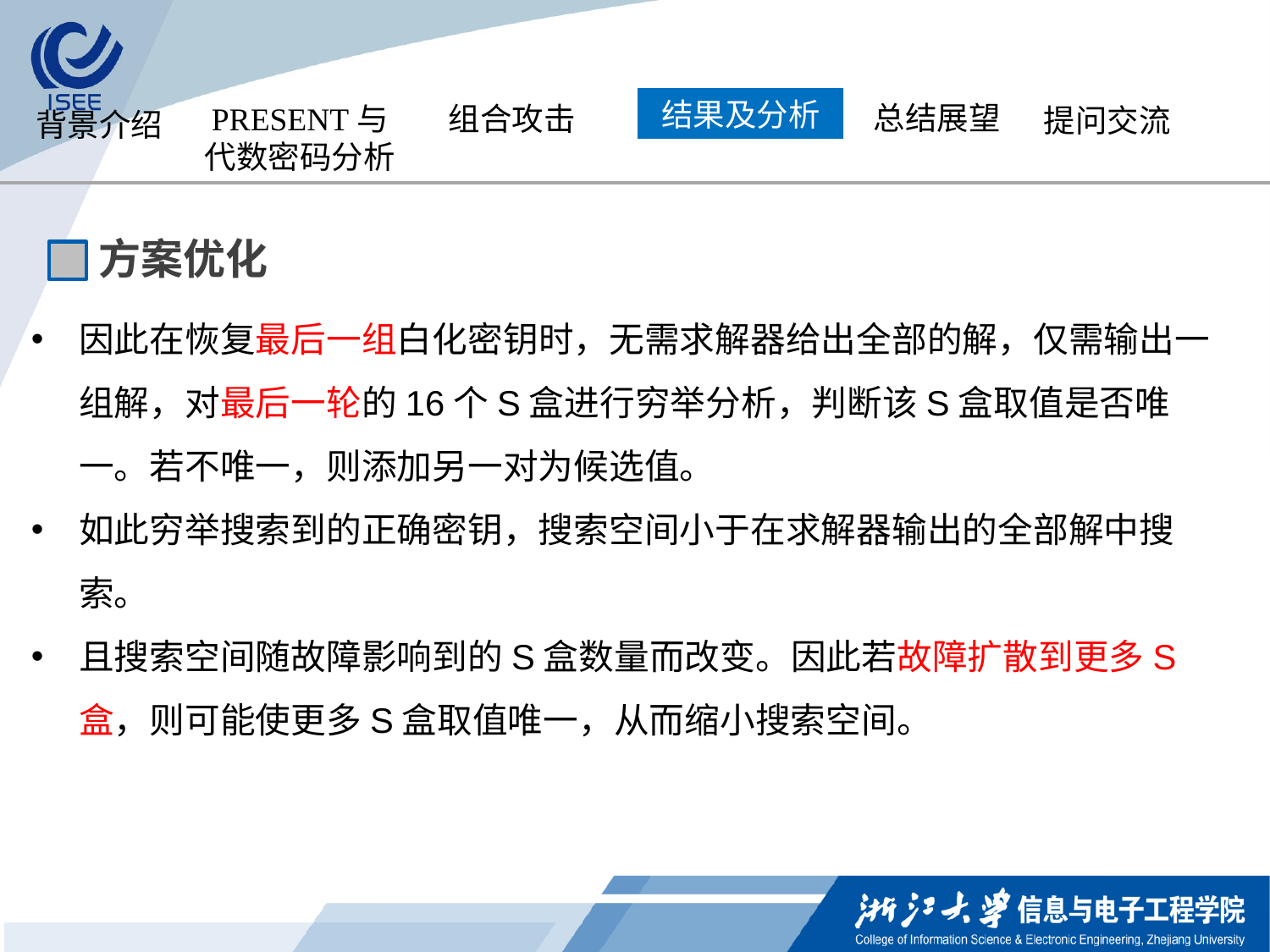

结果及分析
总结展望
PRESENT与
代数密码分析
组合攻击
提问交流
背景介绍
方案优化

因此在恢复最后一组白化密钥时，无需求解器给出全部的解，仅需输出一组解，对最后一轮的16个S盒进行穷举分析，判断该S盒取值是否唯一。若不唯一，则添加另一对为候选值。
如此穷举搜索到的正确密钥，搜索空间小于在求解器输出的全部解中搜索。
且搜索空间随故障影响到的S盒数量而改变。因此若故障扩散到更多S盒，则可能使更多S盒取值唯一，从而缩小搜索空间。